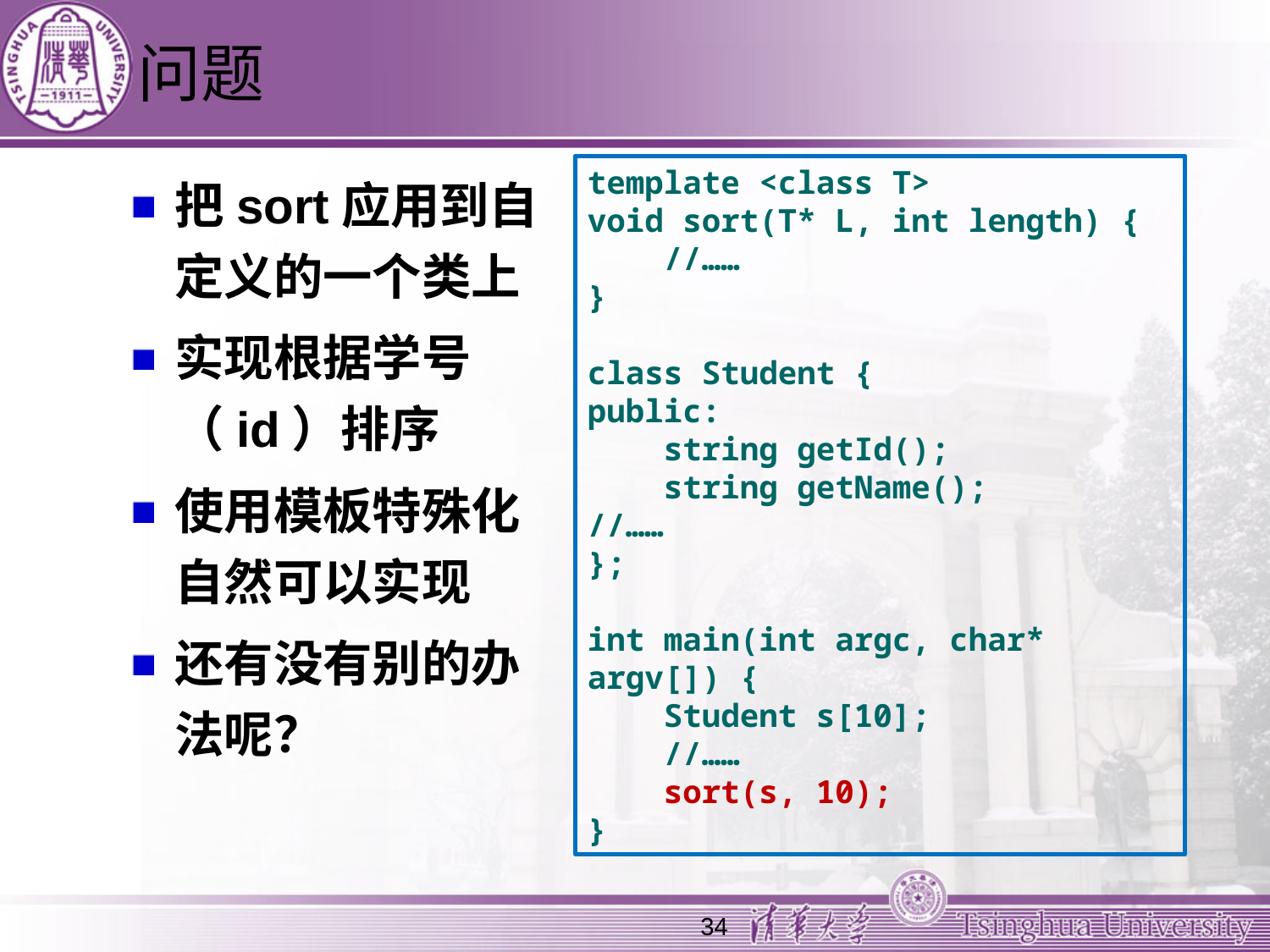

# 问题
template <class T>
void sort(T* L, int length) {
    //……
}

class Student {
public:
    string getId();
    string getName();
//……
};

int main(int argc, char* argv[]) {
    Student s[10];
    //……
    sort(s, 10);
}
把sort应用到自定义的一个类上
实现根据学号
（id）排序
使用模板特殊化自然可以实现
还有没有别的办法呢？
34